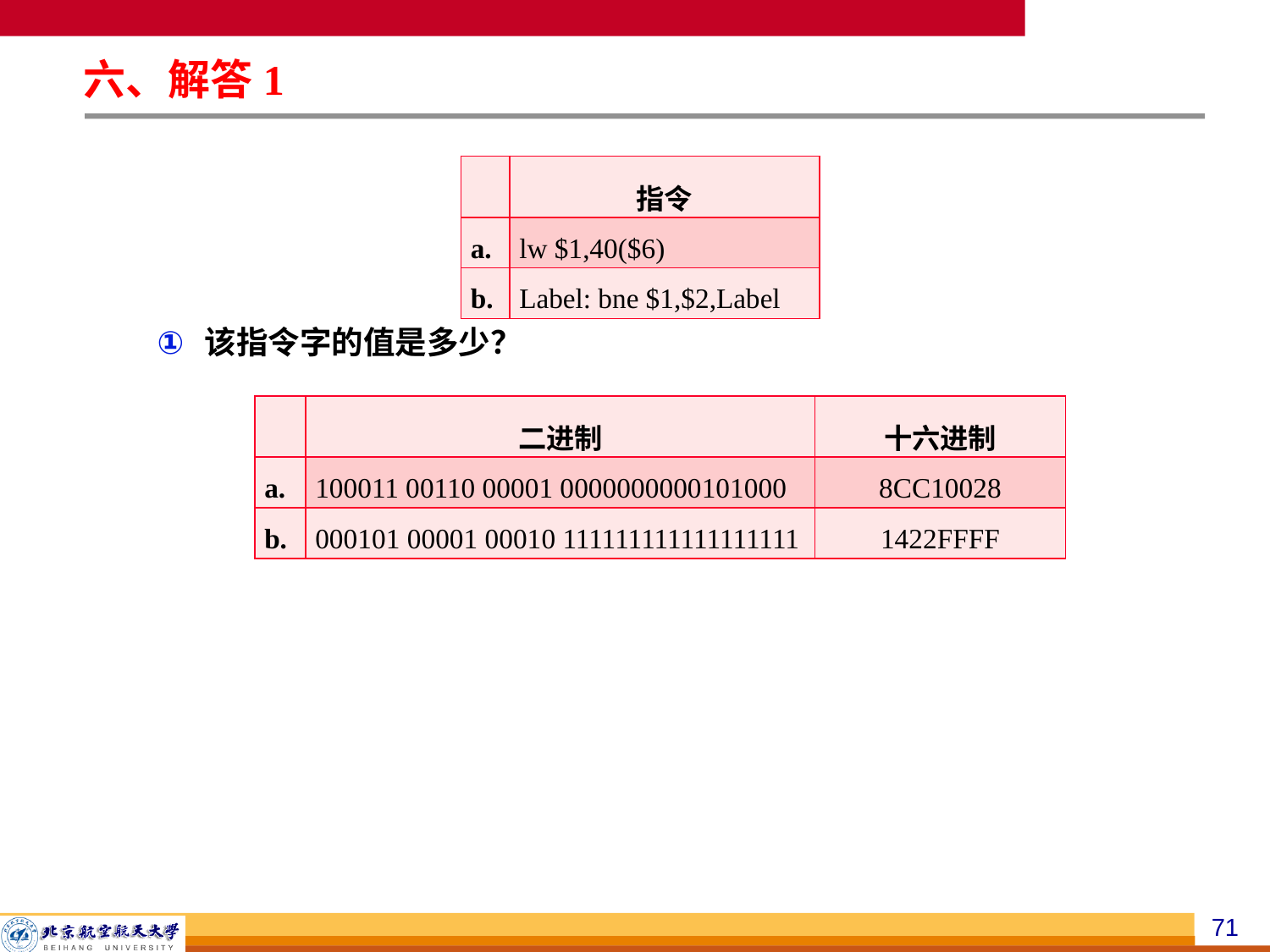

六、解答1

该指令字的值是多少？
|  | 指令 |
| --- | --- |
| a. | lw $1,40($6) |
| b. | Label: bne $1,$2,Label |
|  | 二进制 | 十六进制 |
| --- | --- | --- |
| a. | 100011 00110 00001 0000000000101000 | 8CC10028 |
| b. | 000101 00001 00010 111111111111111111 | 1422FFFF |